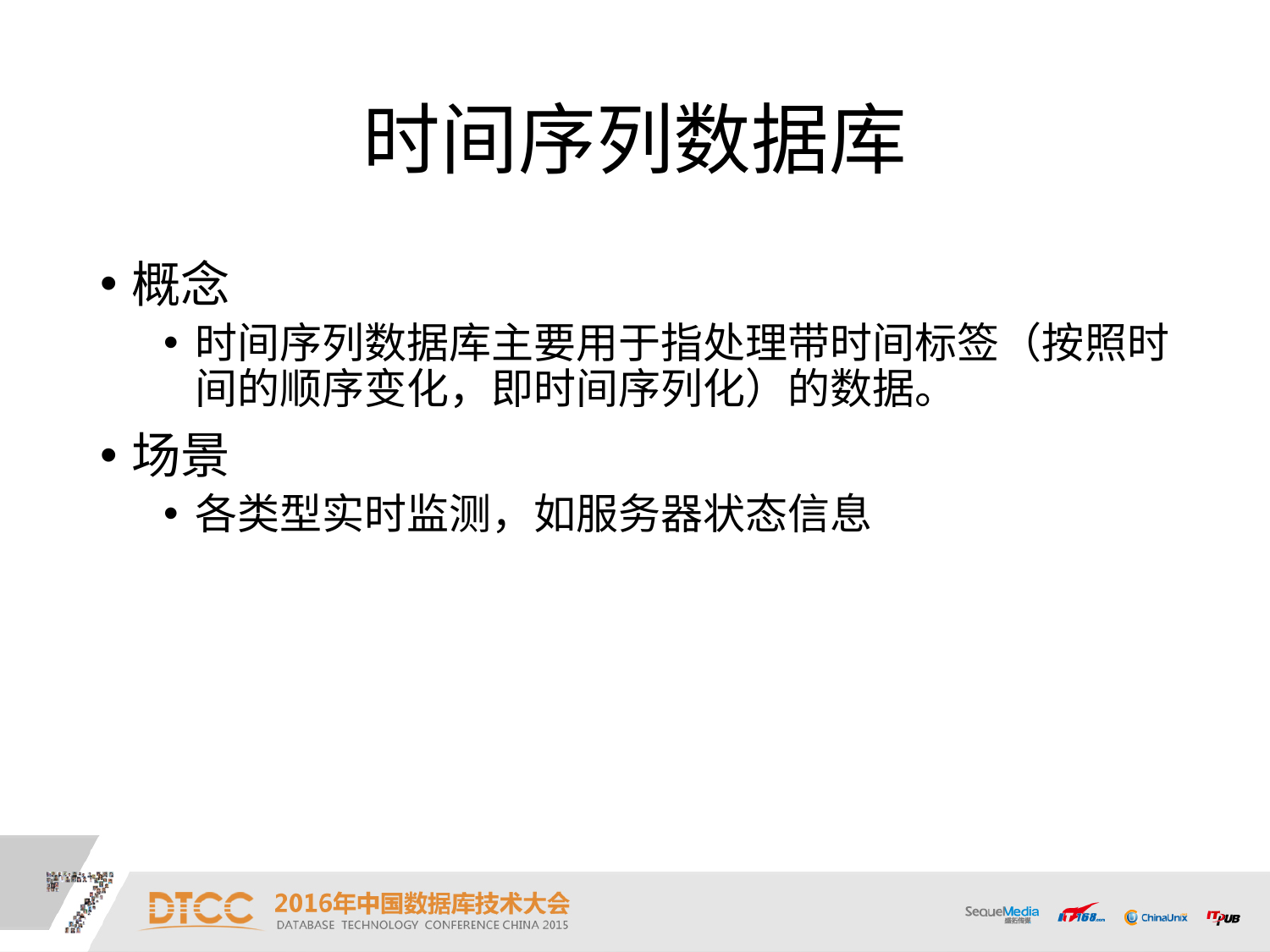

# 时间序列数据库
概念
时间序列数据库主要用于指处理带时间标签（按照时间的顺序变化，即时间序列化）的数据。
场景
各类型实时监测，如服务器状态信息